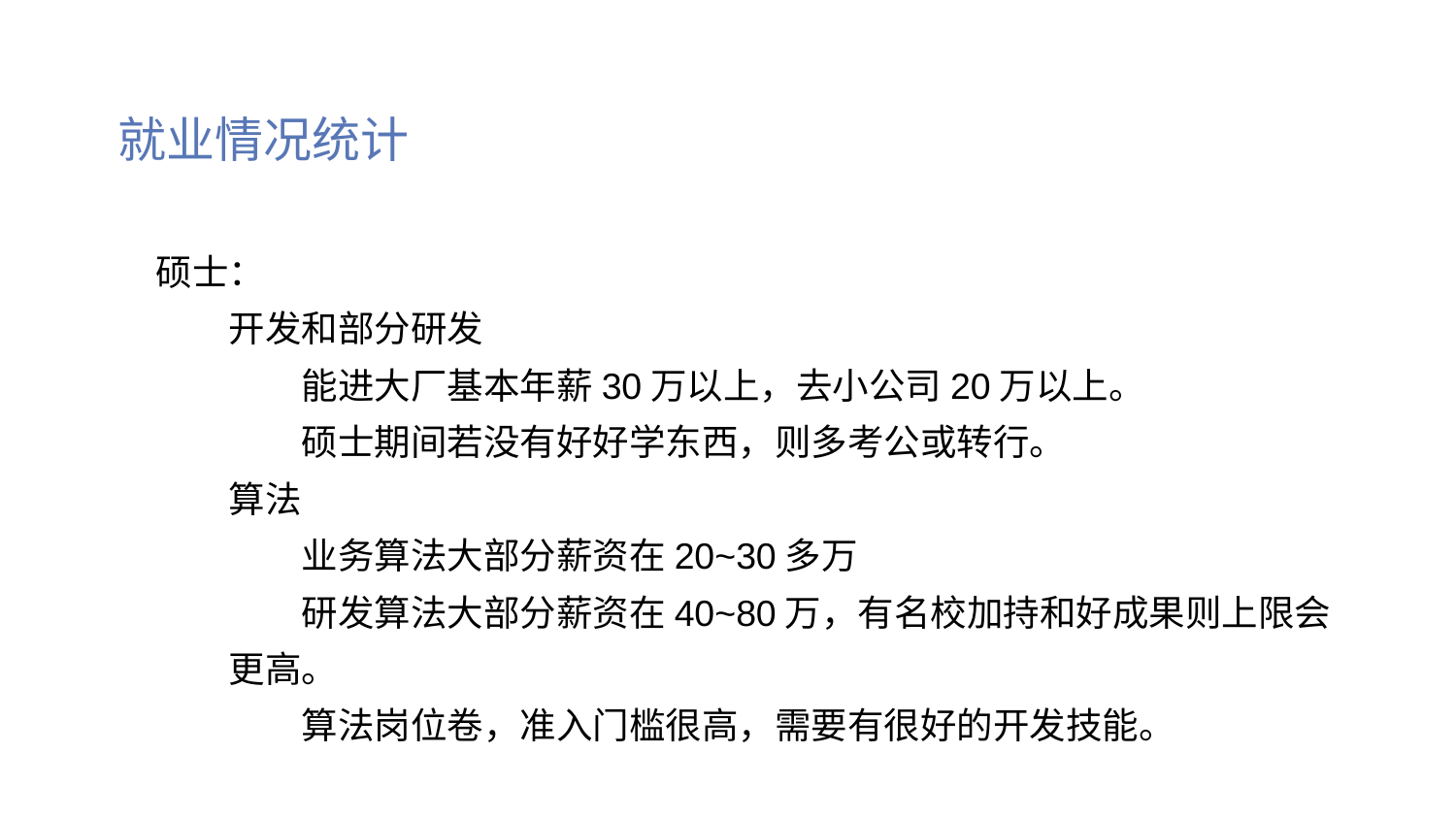

就业情况统计
硕士：
开发和部分研发
能进大厂基本年薪30万以上，去小公司20万以上。
硕士期间若没有好好学东西，则多考公或转行。
算法
业务算法大部分薪资在20~30多万
研发算法大部分薪资在40~80万，有名校加持和好成果则上限会更高。
算法岗位卷，准入门槛很高，需要有很好的开发技能。

添加标题内容
您的内容打在这里，或者通过复制您的文本后，在此框中选择粘贴，并选择只保留文字。